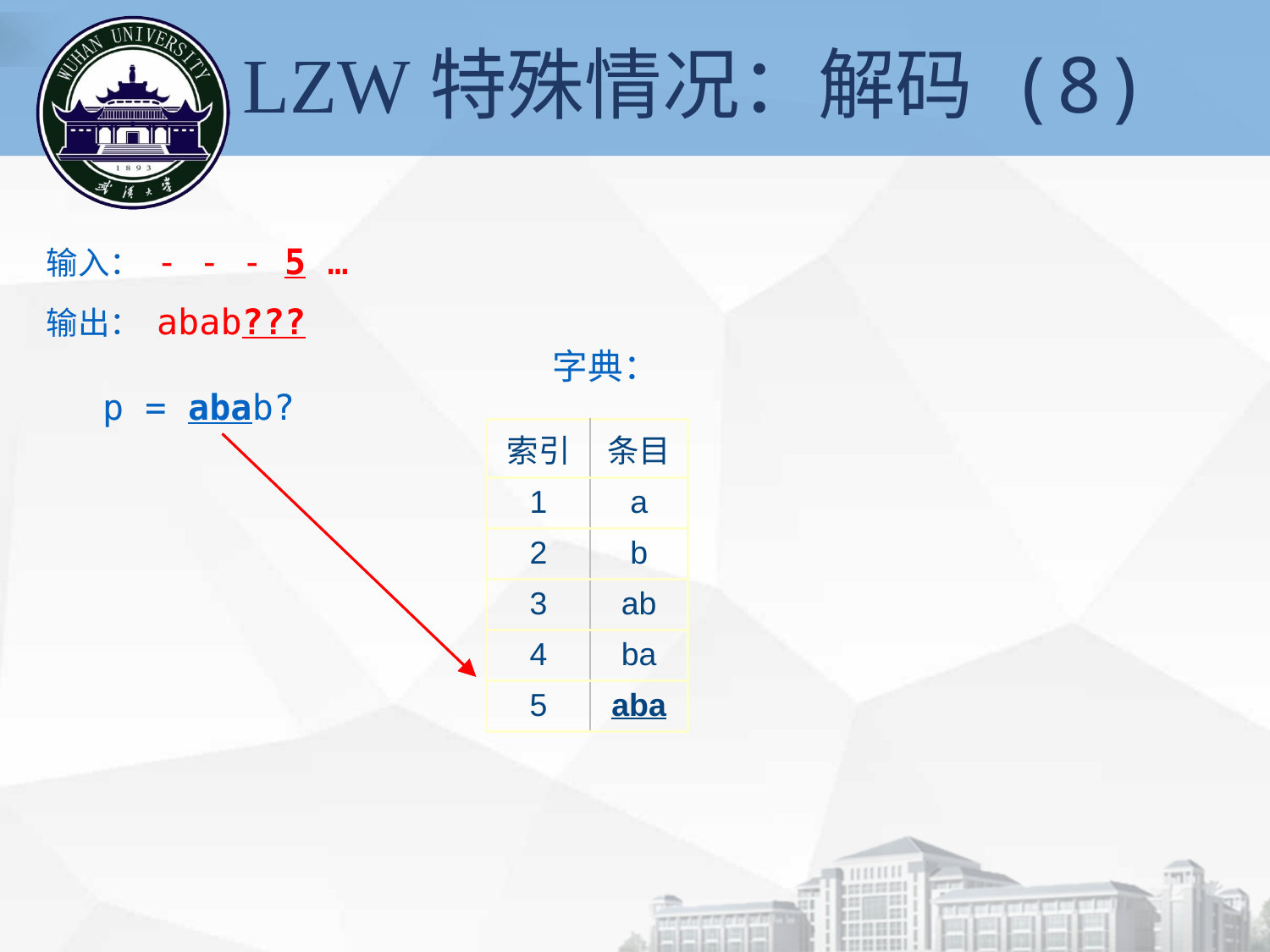

# LZW特殊情况：解码 (8)
输入： - - - 5 …
输出： abab???
字典：
p = abab?
| 索引 | 条目 |
| --- | --- |
| 1 | a |
| 2 | b |
| 3 | ab |
| 4 | ba |
| 5 | aba |